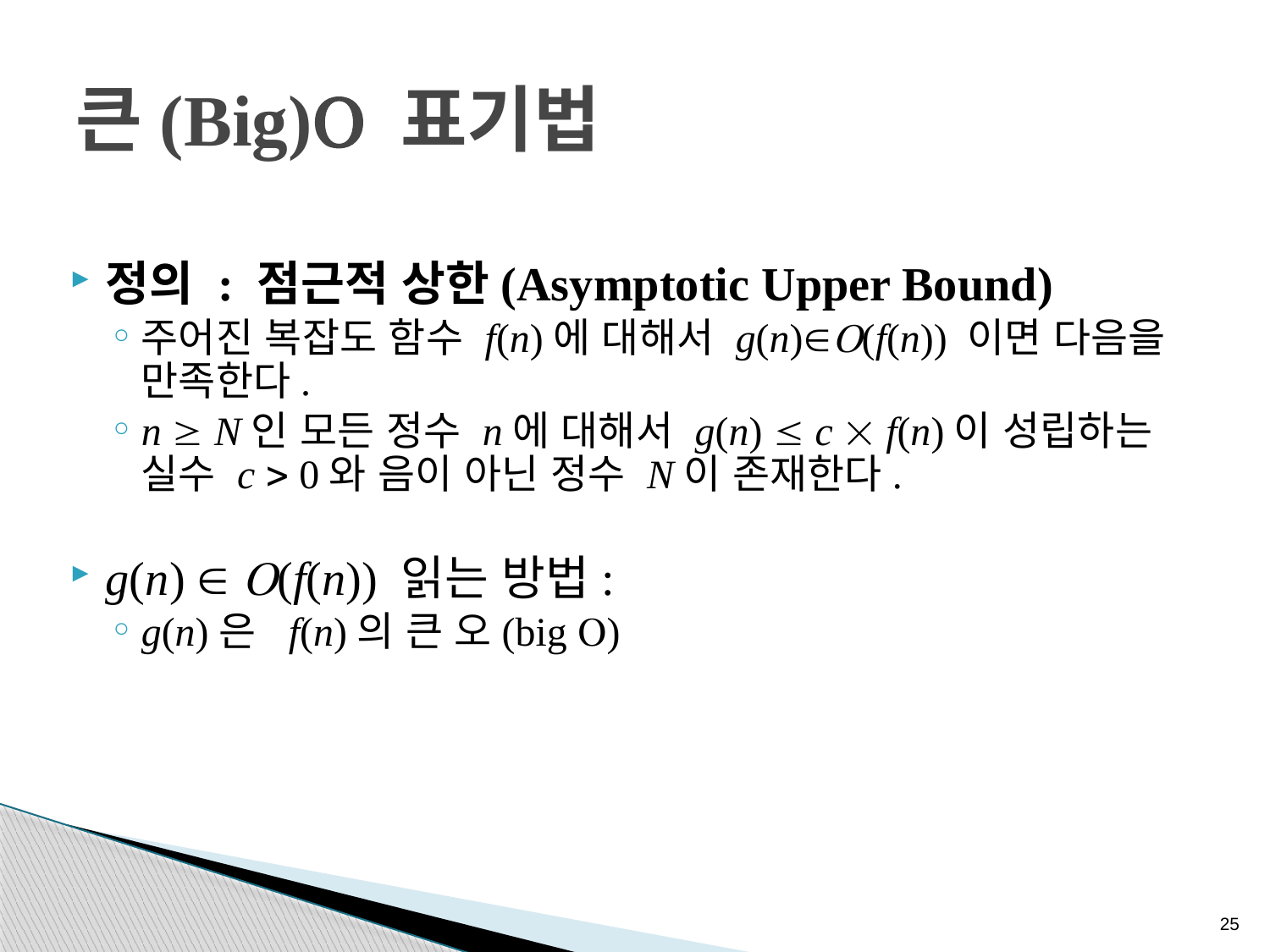

# 큰(Big)Ο 표기법
정의 : 점근적 상한(Asymptotic Upper Bound)
주어진 복잡도 함수 f(n)에 대해서 g(n)∈Ο(f(n)) 이면 다음을 만족한다.
n ≥ N인 모든 정수 n에 대해서 g(n) ≤ c × f(n)이 성립하는 실수 c > 0와 음이 아닌 정수 N이 존재한다.

g(n) ∈ Ο(f(n)) 읽는 방법:
g(n)은  f(n)의 큰 오(big Ο)
25